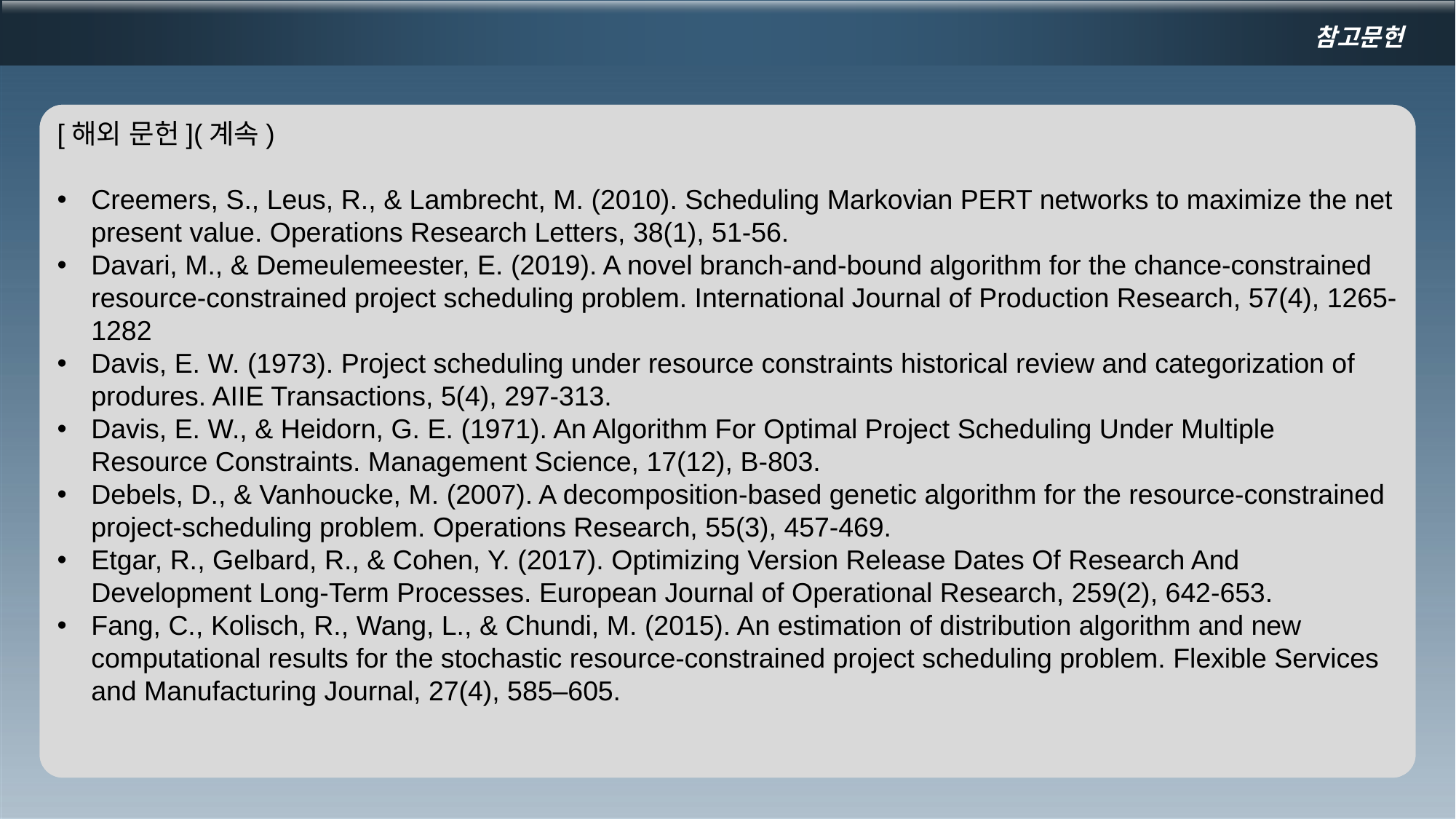

참고문헌
[해외 문헌](계속)

Creemers, S., Leus, R., & Lambrecht, M. (2010). Scheduling Markovian PERT networks to maximize the net present value. Operations Research Letters, 38(1), 51-56.
Davari, M., & Demeulemeester, E. (2019). A novel branch-and-bound algorithm for the chance-constrained resource-constrained project scheduling problem. International Journal of Production Research, 57(4), 1265-1282
Davis, E. W. (1973). Project scheduling under resource constraints historical review and categorization of produres. AIIE Transactions, 5(4), 297-313.
Davis, E. W., & Heidorn, G. E. (1971). An Algorithm For Optimal Project Scheduling Under Multiple Resource Constraints. Management Science, 17(12), B-803.
Debels, D., & Vanhoucke, M. (2007). A decomposition-based genetic algorithm for the resource-constrained project-scheduling problem. Operations Research, 55(3), 457-469.
Etgar, R., Gelbard, R., & Cohen, Y. (2017). Optimizing Version Release Dates Of Research And Development Long-Term Processes. European Journal of Operational Research, 259(2), 642-653.
Fang, C., Kolisch, R., Wang, L., & Chundi, M. (2015). An estimation of distribution algorithm and new computational results for the stochastic resource-constrained project scheduling problem. Flexible Services and Manufacturing Journal, 27(4), 585–605.